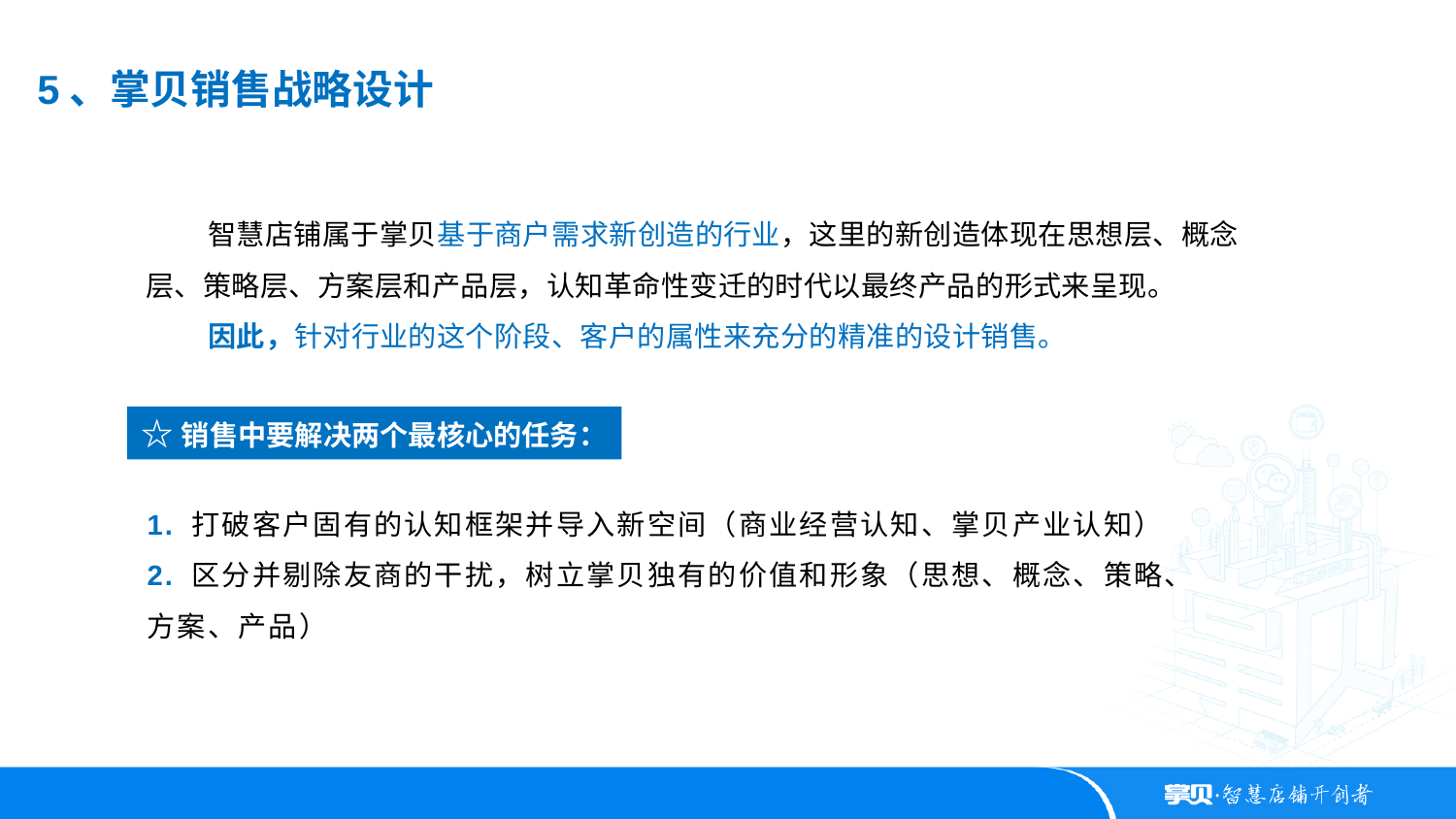

5、掌贝销售战略设计
  智慧店铺属于掌贝基于商户需求新创造的行业，这里的新创造体现在思想层、概念层、策略层、方案层和产品层，认知革命性变迁的时代以最终产品的形式来呈现。
  因此，针对行业的这个阶段、客户的属性来充分的精准的设计销售。
☆销售中要解决两个最核心的任务：
1. 打破客户固有的认知框架并导入新空间（商业经营认知、掌贝产业认知）
2. 区分并剔除友商的干扰，树立掌贝独有的价值和形象（思想、概念、策略、
方案、产品）